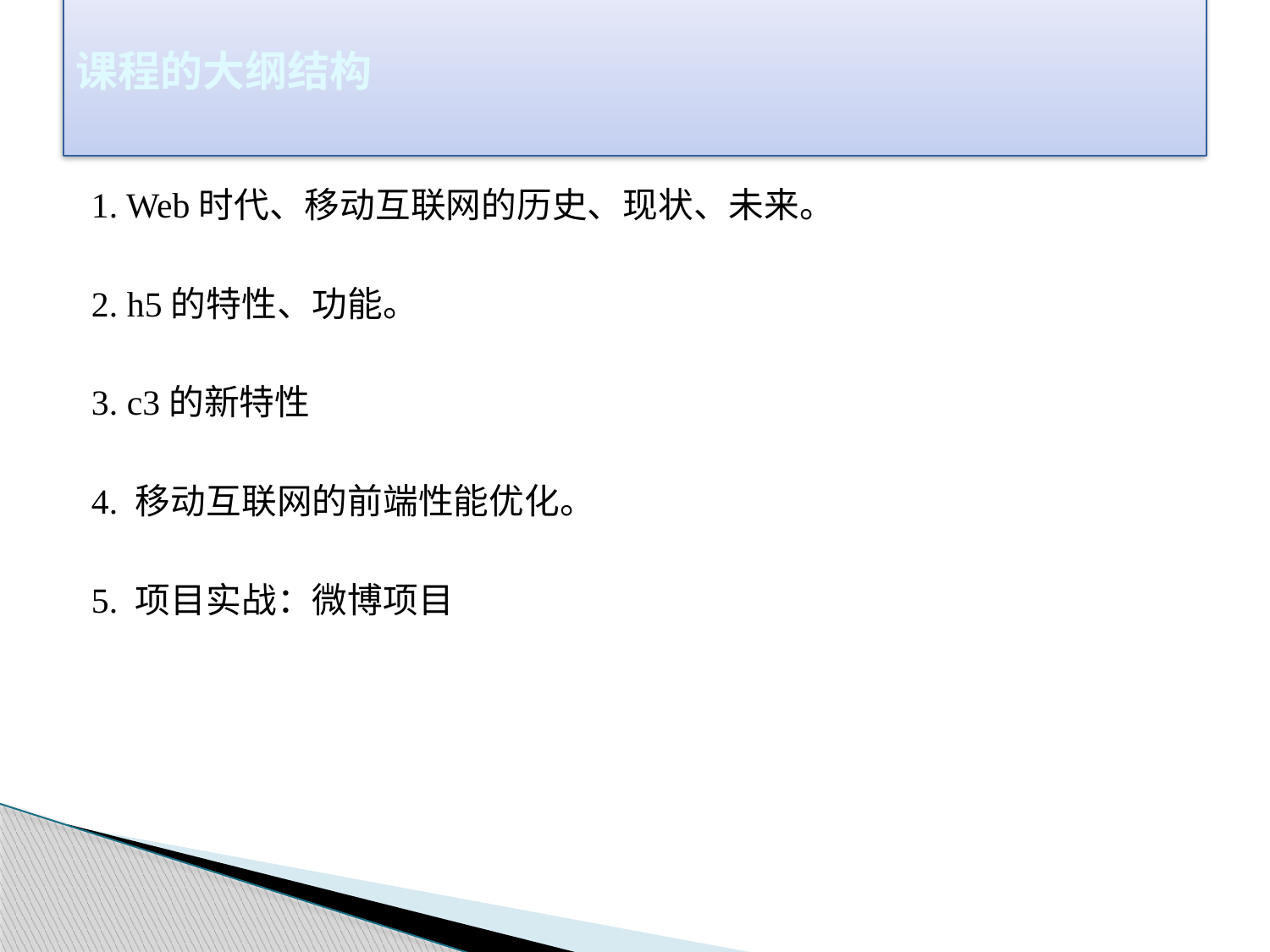

# 课程的大纲结构

1. Web时代、移动互联网的历史、现状、未来。

2. h5的特性、功能。

3. c3的新特性

4. 移动互联网的前端性能优化。

5. 项目实战：微博项目